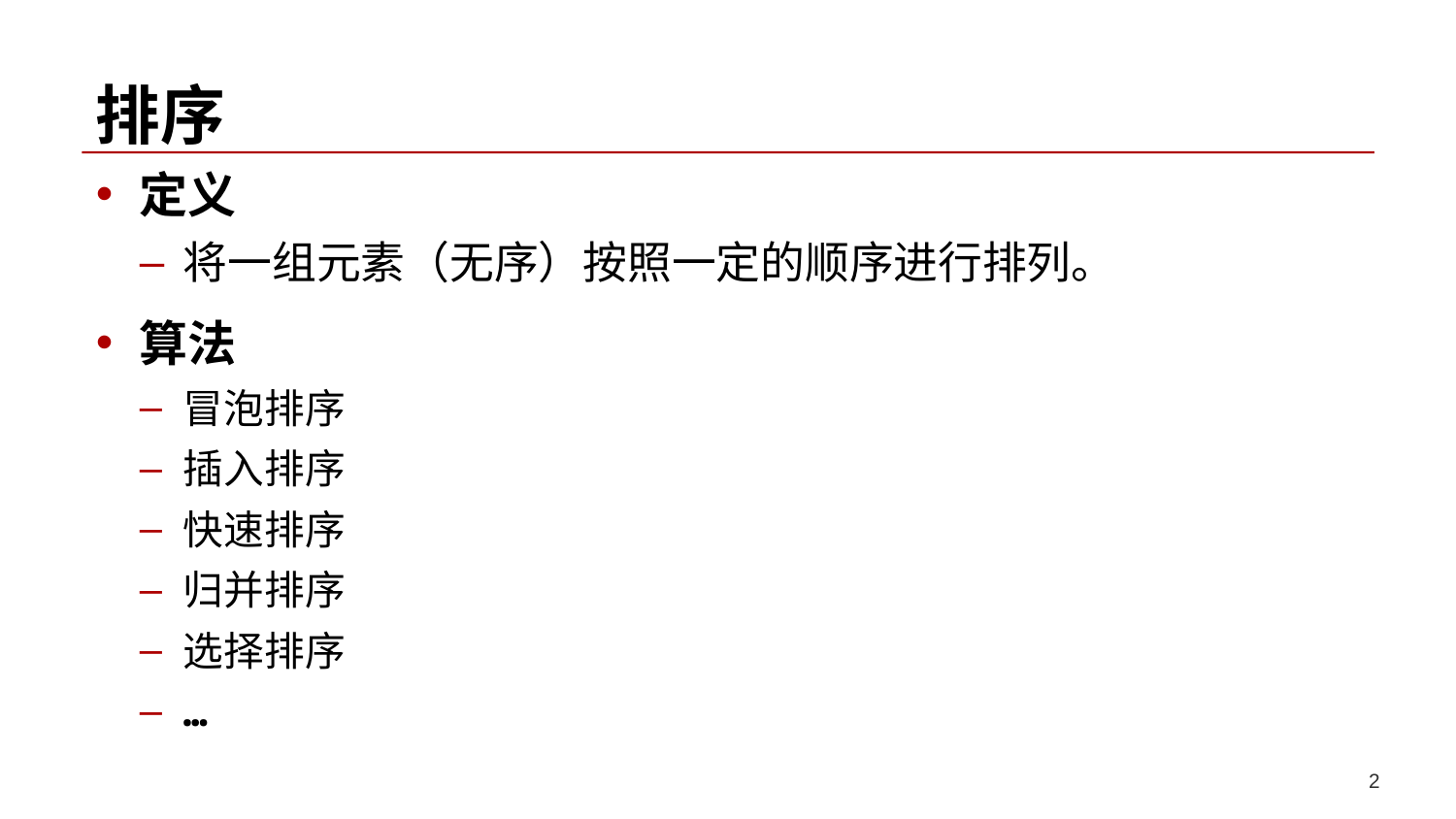

# 排序
定义
将一组元素（无序）按照一定的顺序进行排列。
算法
冒泡排序
插入排序
快速排序
归并排序
选择排序
…